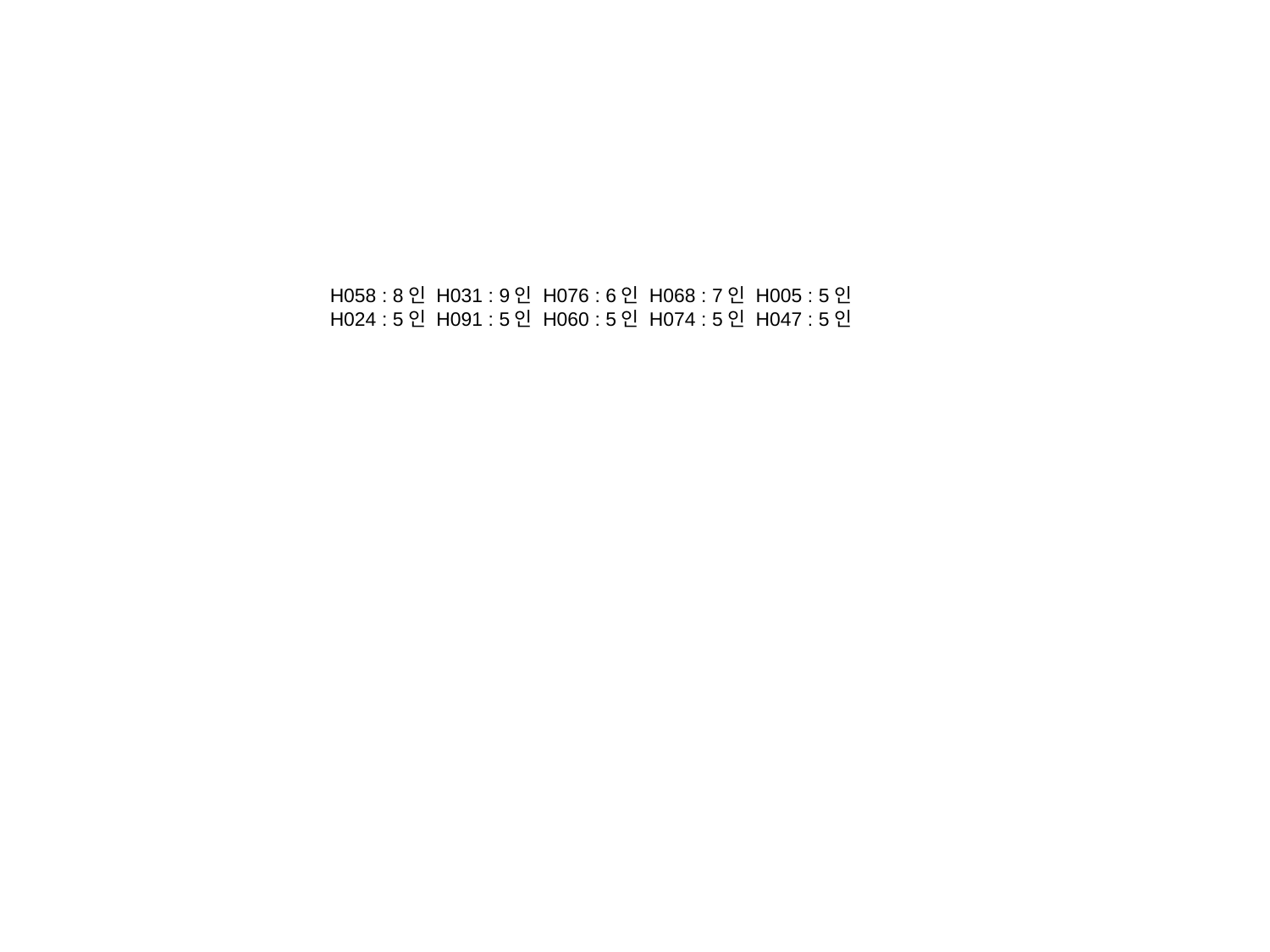

H058 : 8인 H031 : 9인 H076 : 6인 H068 : 7인 H005 : 5인 H024 : 5인 H091 : 5인 H060 : 5인 H074 : 5인 H047 : 5인